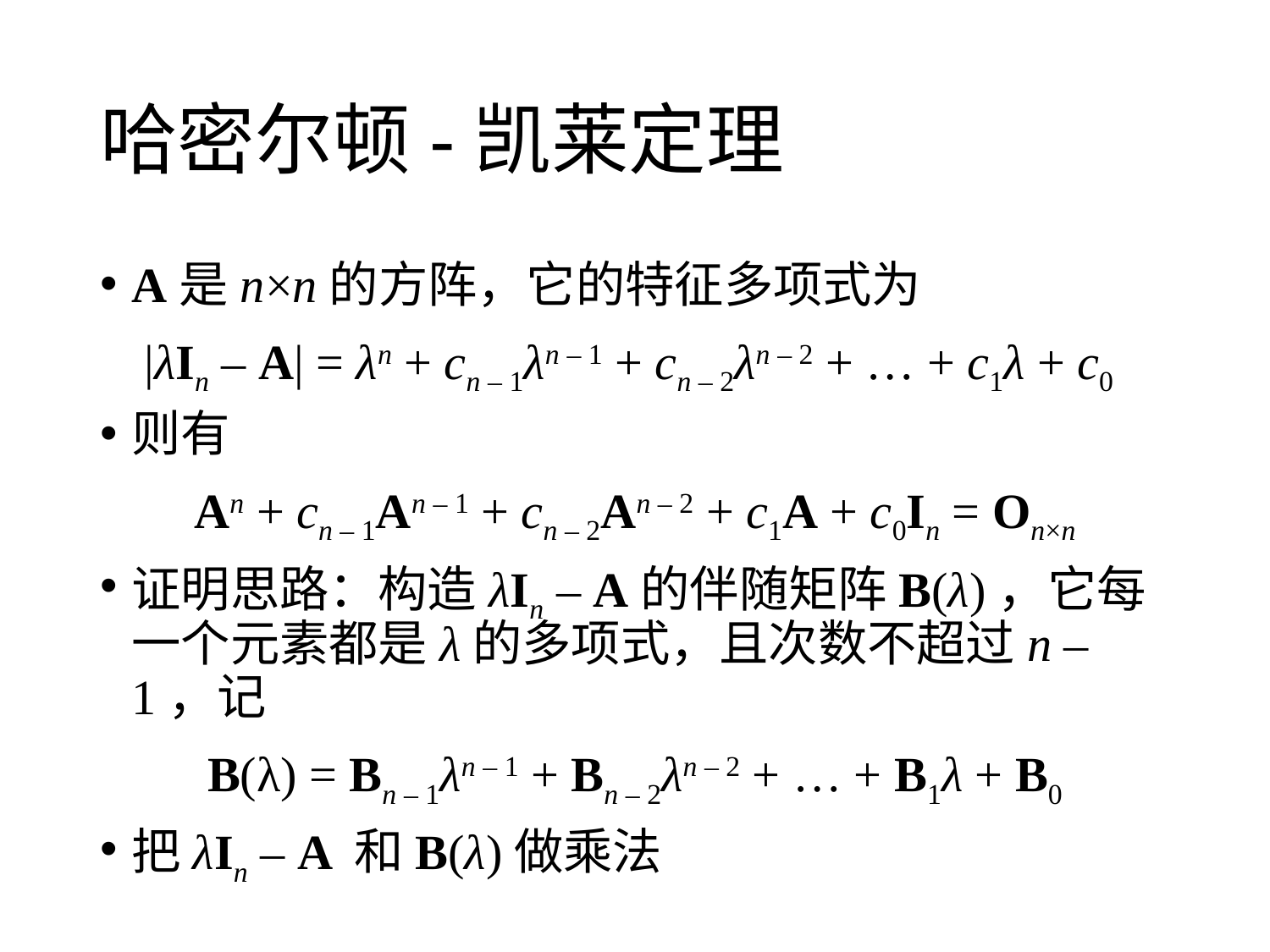

# 哈密尔顿-凯莱定理
A是n×n的方阵，它的特征多项式为
|λIn – A| = λn + cn – 1λn – 1 + cn – 2λn – 2 + … + c1λ + c0
则有
An + cn – 1An – 1 + cn – 2An – 2 + c1A + c0In = On×n
证明思路：构造λIn – A的伴随矩阵B(λ)，它每一个元素都是λ的多项式，且次数不超过n – 1，记
B(λ) = Bn – 1λn – 1 + Bn – 2λn – 2 + … + B1λ + B0
把λIn – A 和B(λ)做乘法